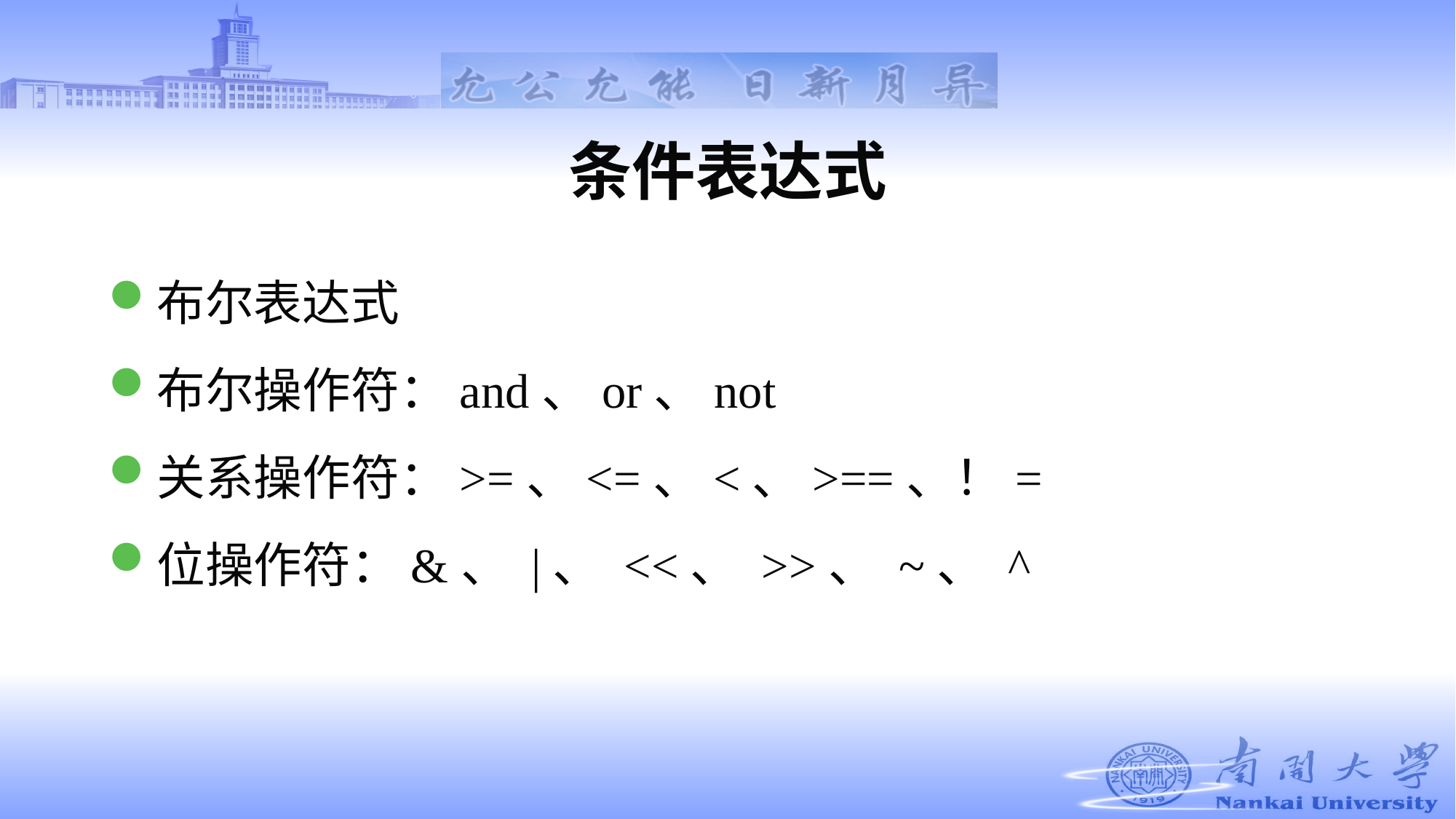

# 条件表达式
布尔表达式
布尔操作符：and、or、not
关系操作符：>=、<=、<、>==、！=
位操作符：&、 |、 <<、 >>、 ~、 ^